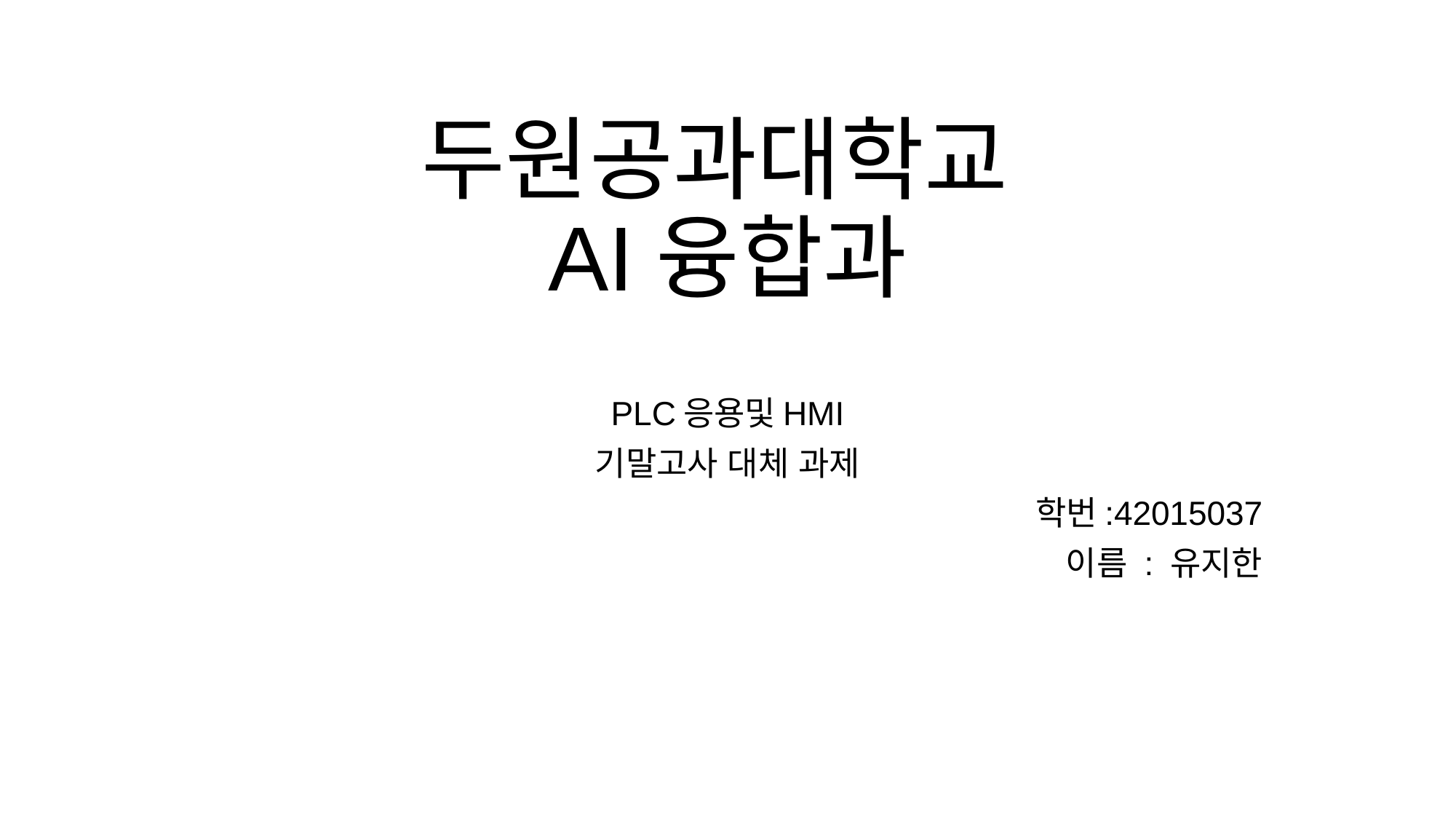

# 두원공과대학교 AI융합과
PLC응용및HMI
기말고사 대체 과제
학번:42015037
이름 : 유지한